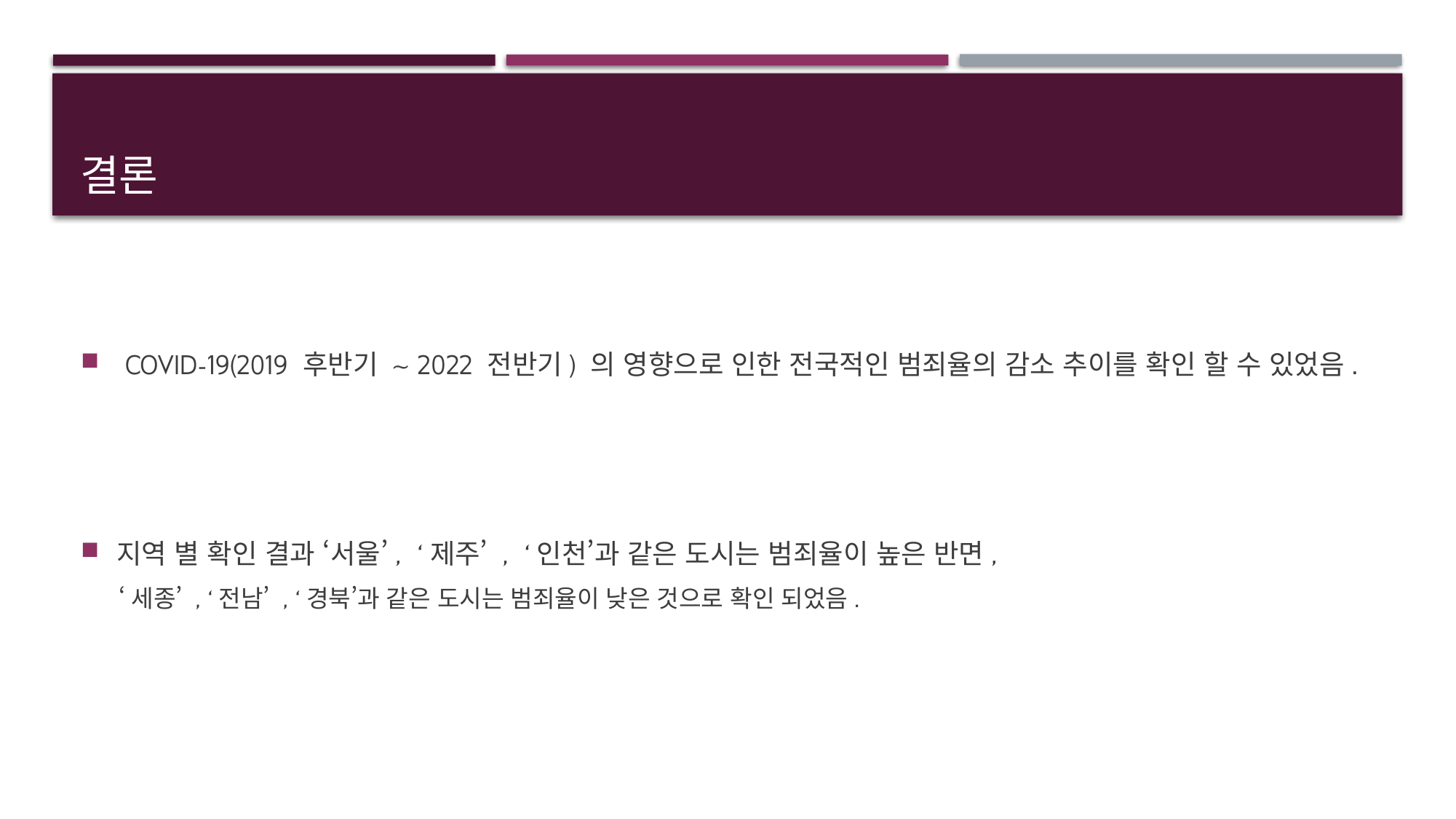

# 결론
 COVID-19(2019 후반기 ~ 2022 전반기) 의 영향으로 인한 전국적인 범죄율의 감소 추이를 확인 할 수 있었음.

지역 별 확인 결과 ‘서울’,  ‘제주’ ,  ‘인천’과 같은 도시는 범죄율이 높은 반면,
‘세종’ , ‘전남’ , ‘경북’과 같은 도시는 범죄율이 낮은 것으로 확인 되었음.